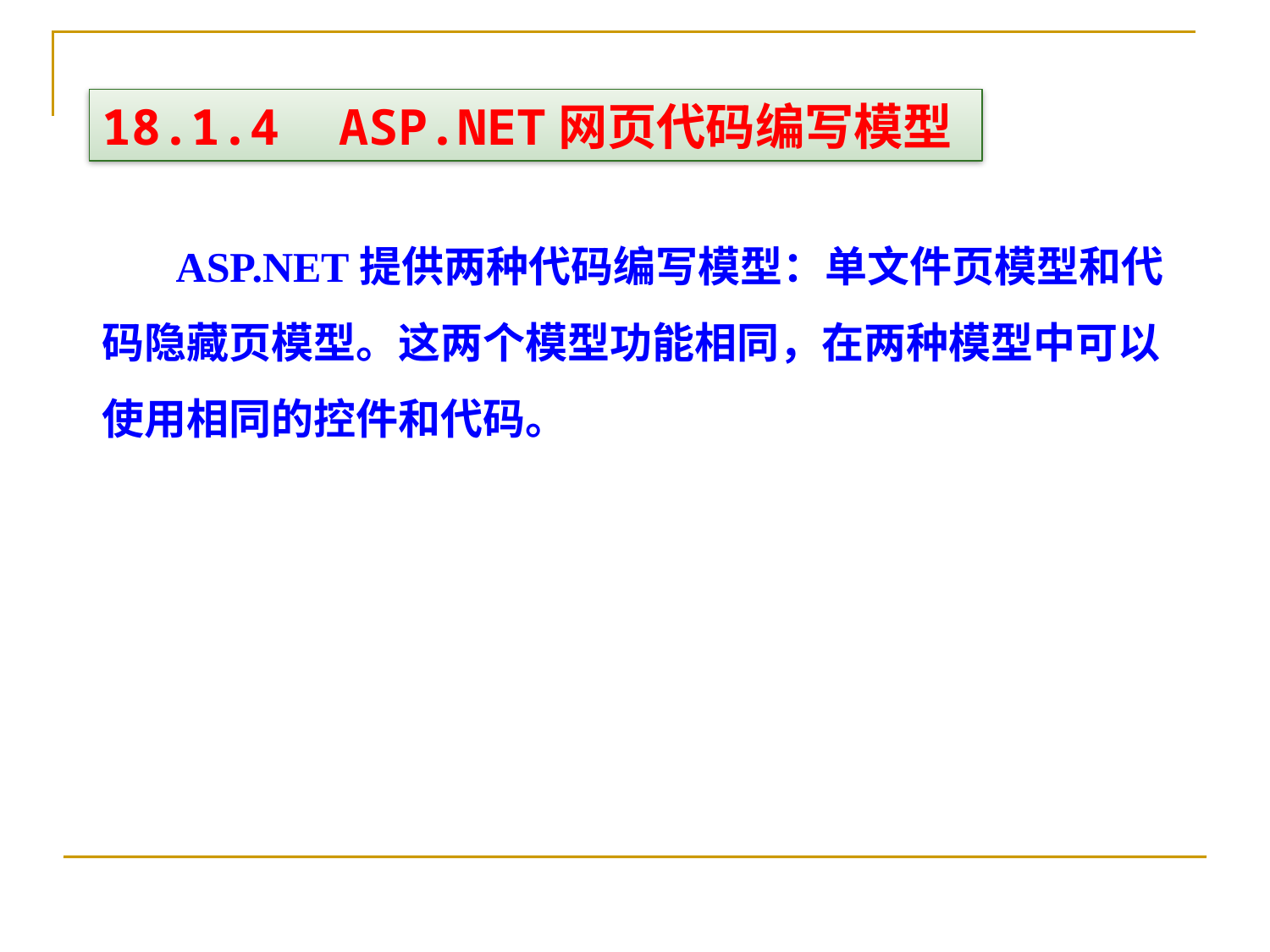

18.1.4  ASP.NET网页代码编写模型
       ASP.NET提供两种代码编写模型：单文件页模型和代码隐藏页模型。这两个模型功能相同，在两种模型中可以使用相同的控件和代码。